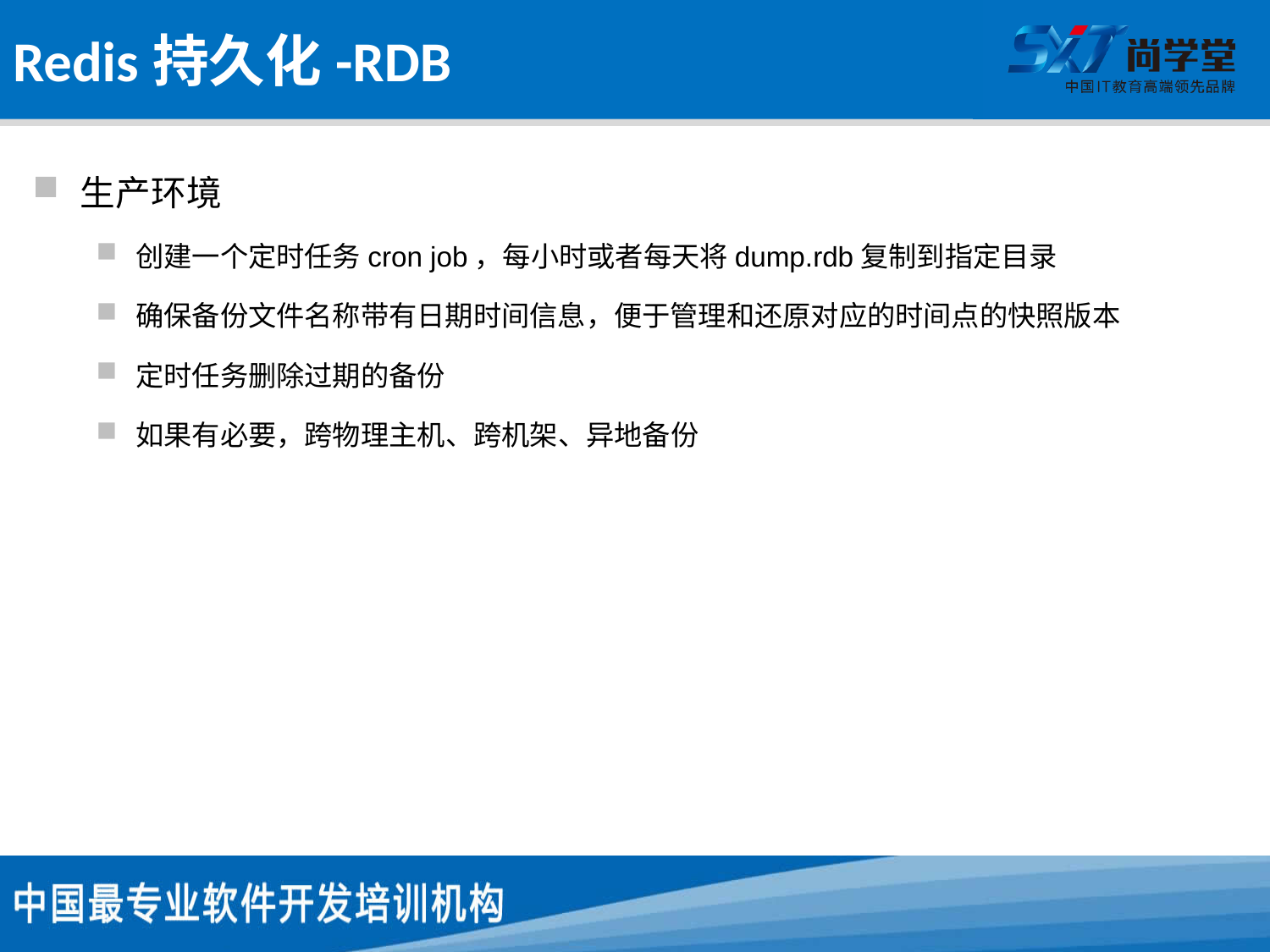

# Redis持久化-RDB
生产环境
创建一个定时任务cron job，每小时或者每天将dump.rdb复制到指定目录
确保备份文件名称带有日期时间信息，便于管理和还原对应的时间点的快照版本
定时任务删除过期的备份
如果有必要，跨物理主机、跨机架、异地备份